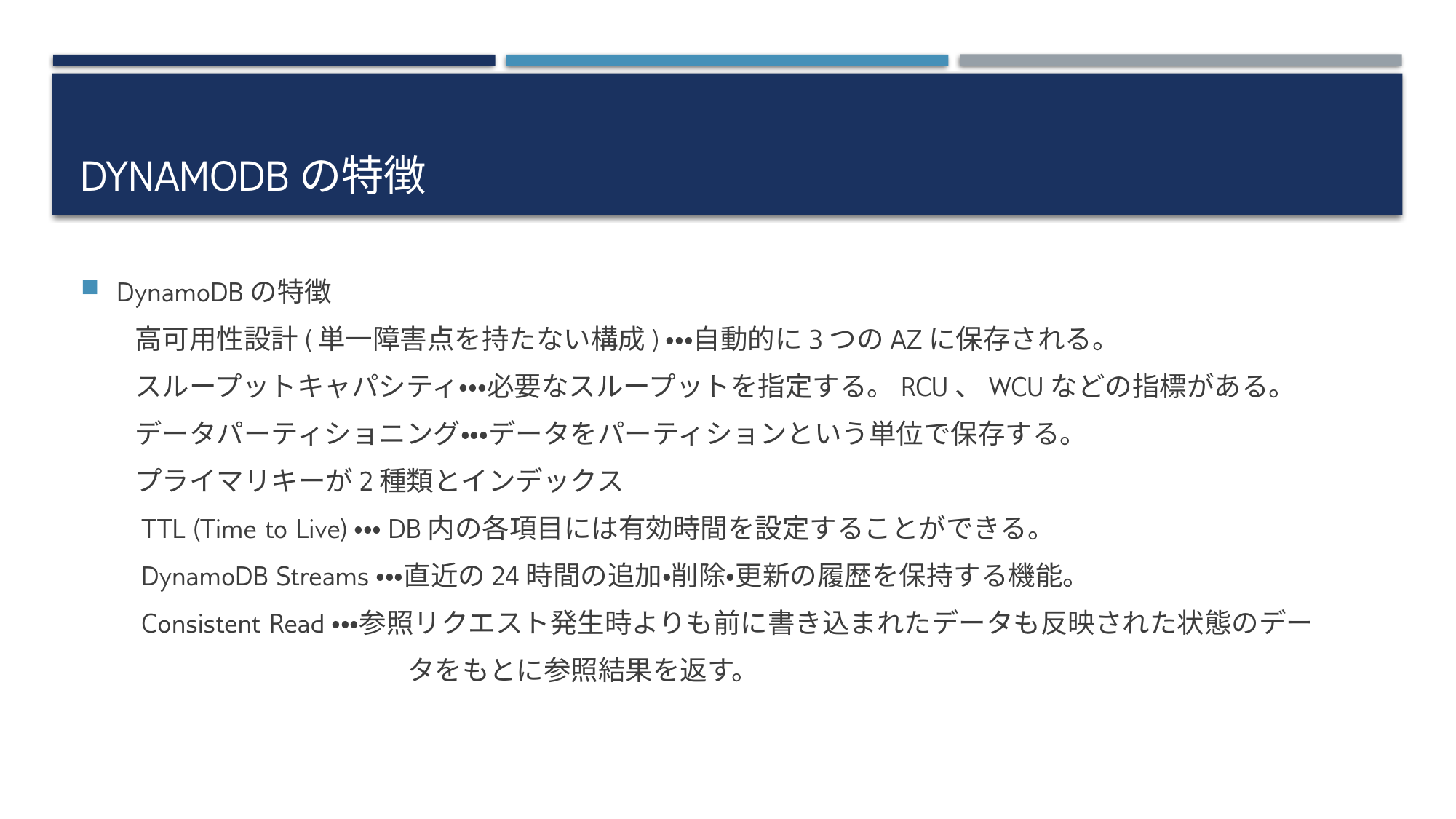

# DynamoDBの特徴
DynamoDBの特徴
　　高可用性設計(単一障害点を持たない構成)・・・自動的に3つのAZに保存される。
　　スループットキャパシティ・・・必要なスループットを指定する。RCU、WCUなどの指標がある。
　　データパーティショニング・・・データをパーティションという単位で保存する。
　　プライマリキーが2種類とインデックス
　　TTL (Time to Live)・・・DB内の各項目には有効時間を設定することができる。
　　DynamoDB Streams・・・直近の24時間の追加・削除・更新の履歴を保持する機能。
　　Consistent Read・・・参照リクエスト発生時よりも前に書き込まれたデータも反映された状態のデー
　　　　　　　　　　　　タをもとに参照結果を返す。